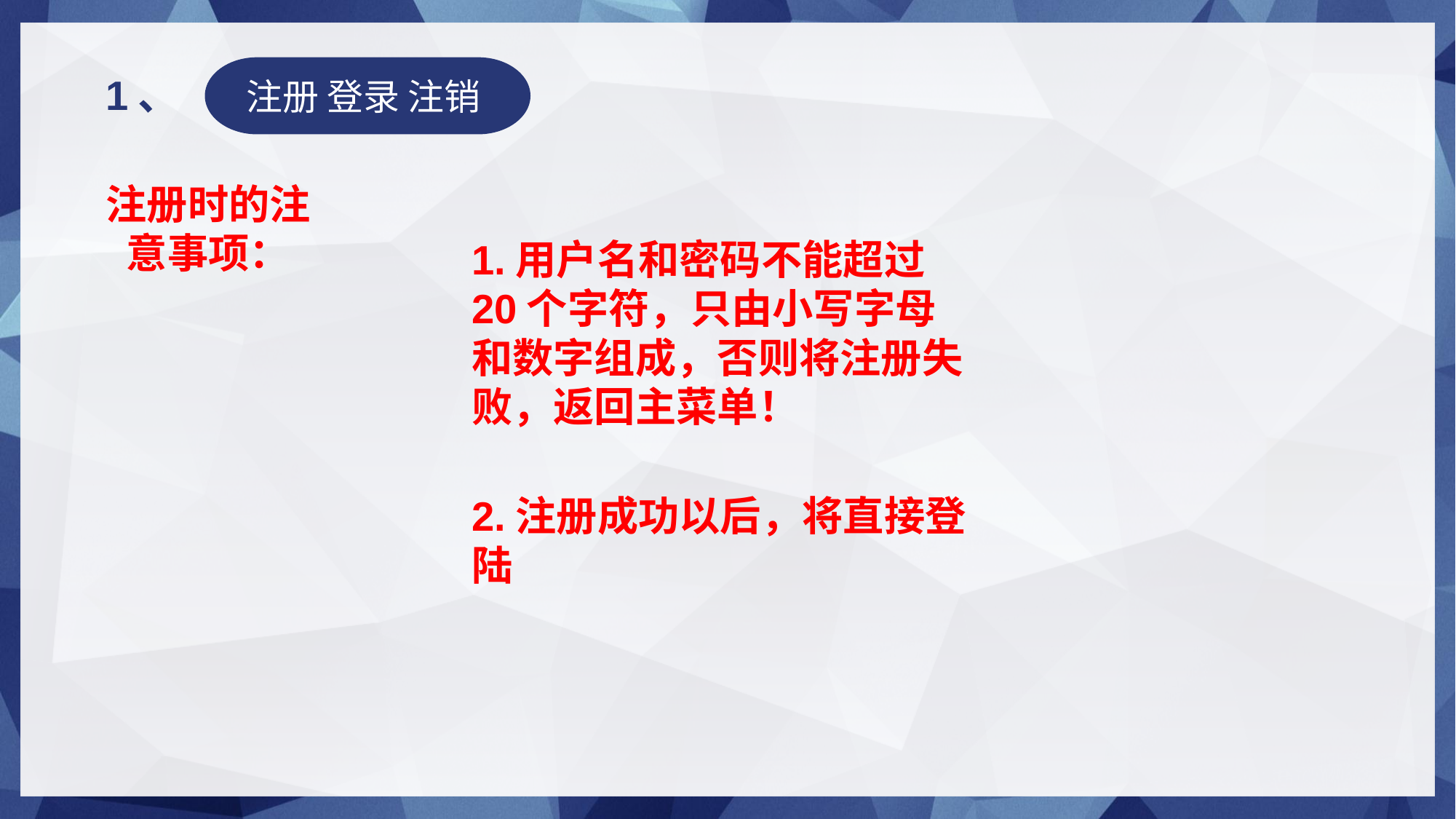

注册 登录 注销
1、
注册时的注意事项：
1.用户名和密码不能超过20个字符，只由小写字母和数字组成，否则将注册失败，返回主菜单！
2.注册成功以后，将直接登陆